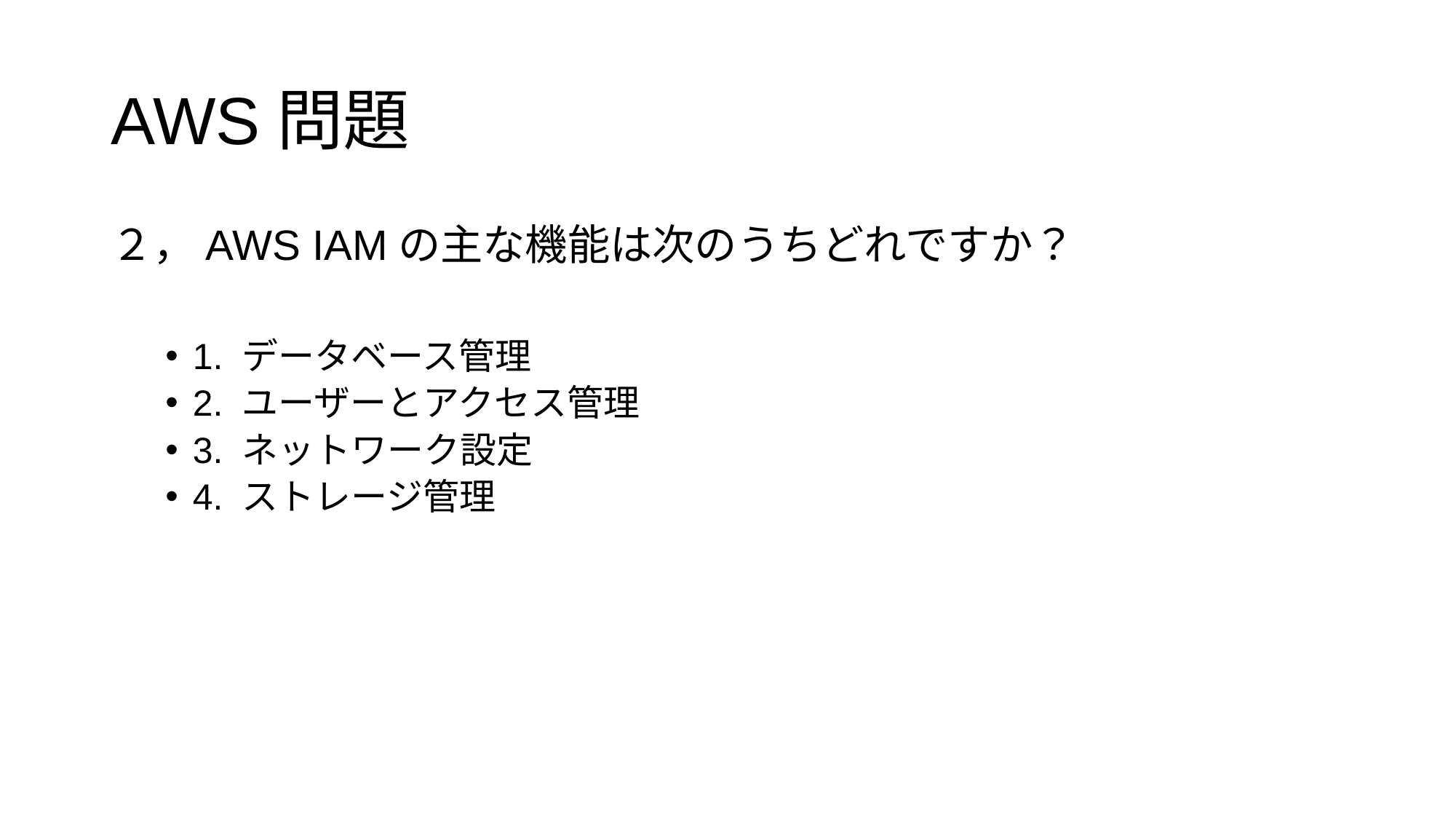

# AWS問題
２，AWS IAMの主な機能は次のうちどれですか？

1. データベース管理
2. ユーザーとアクセス管理
3. ネットワーク設定
4. ストレージ管理